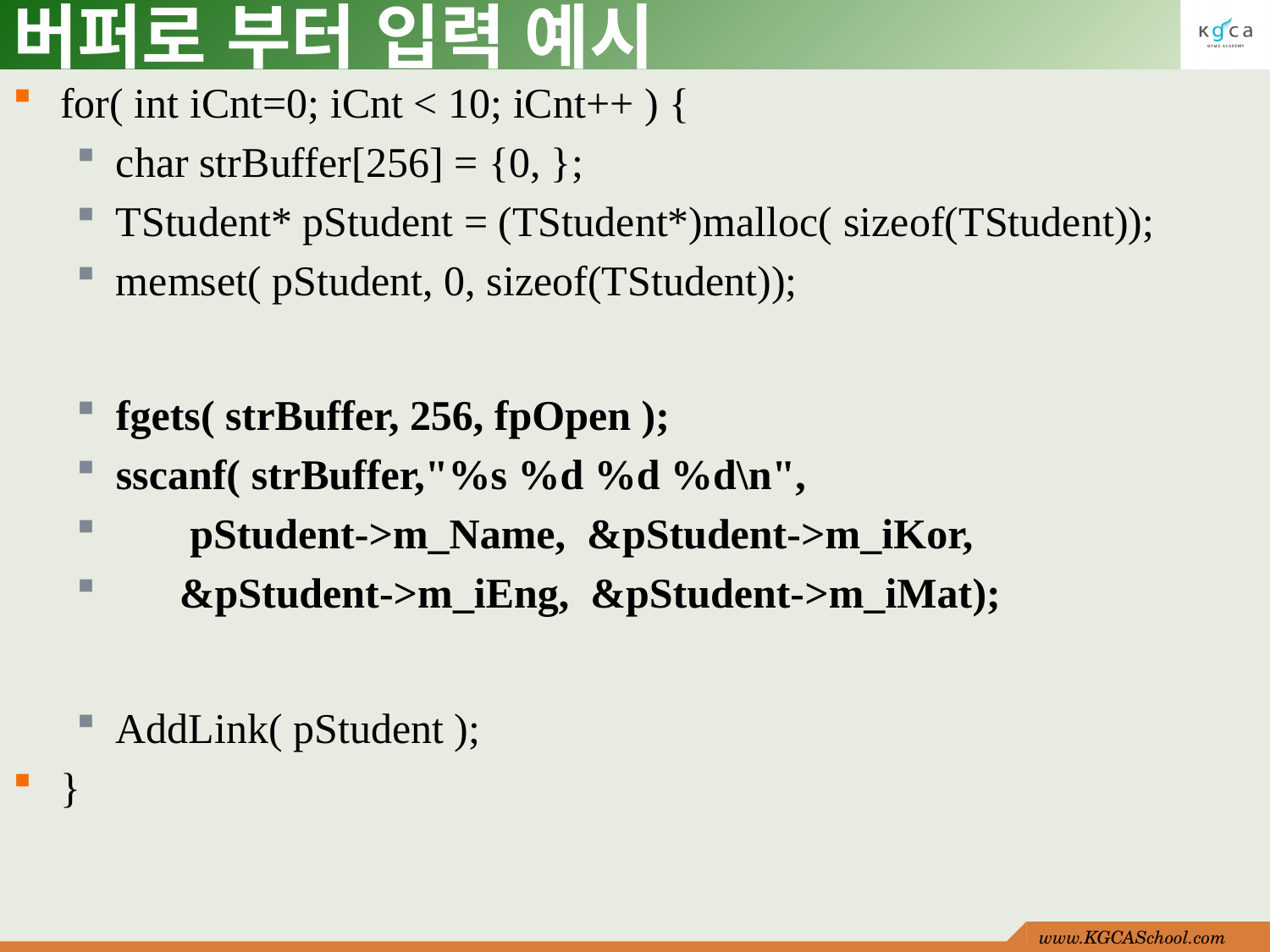

# 버퍼로 부터 입력 예시
for( int iCnt=0; iCnt < 10; iCnt++ ) {
char strBuffer[256] = {0, };
TStudent* pStudent = (TStudent*)malloc( sizeof(TStudent));
memset( pStudent, 0, sizeof(TStudent));

fgets( strBuffer, 256, fpOpen );
sscanf( strBuffer,"%s %d %d %d\n",
       pStudent->m_Name,  &pStudent->m_iKor,
      &pStudent->m_iEng,  &pStudent->m_iMat);

AddLink( pStudent );
}